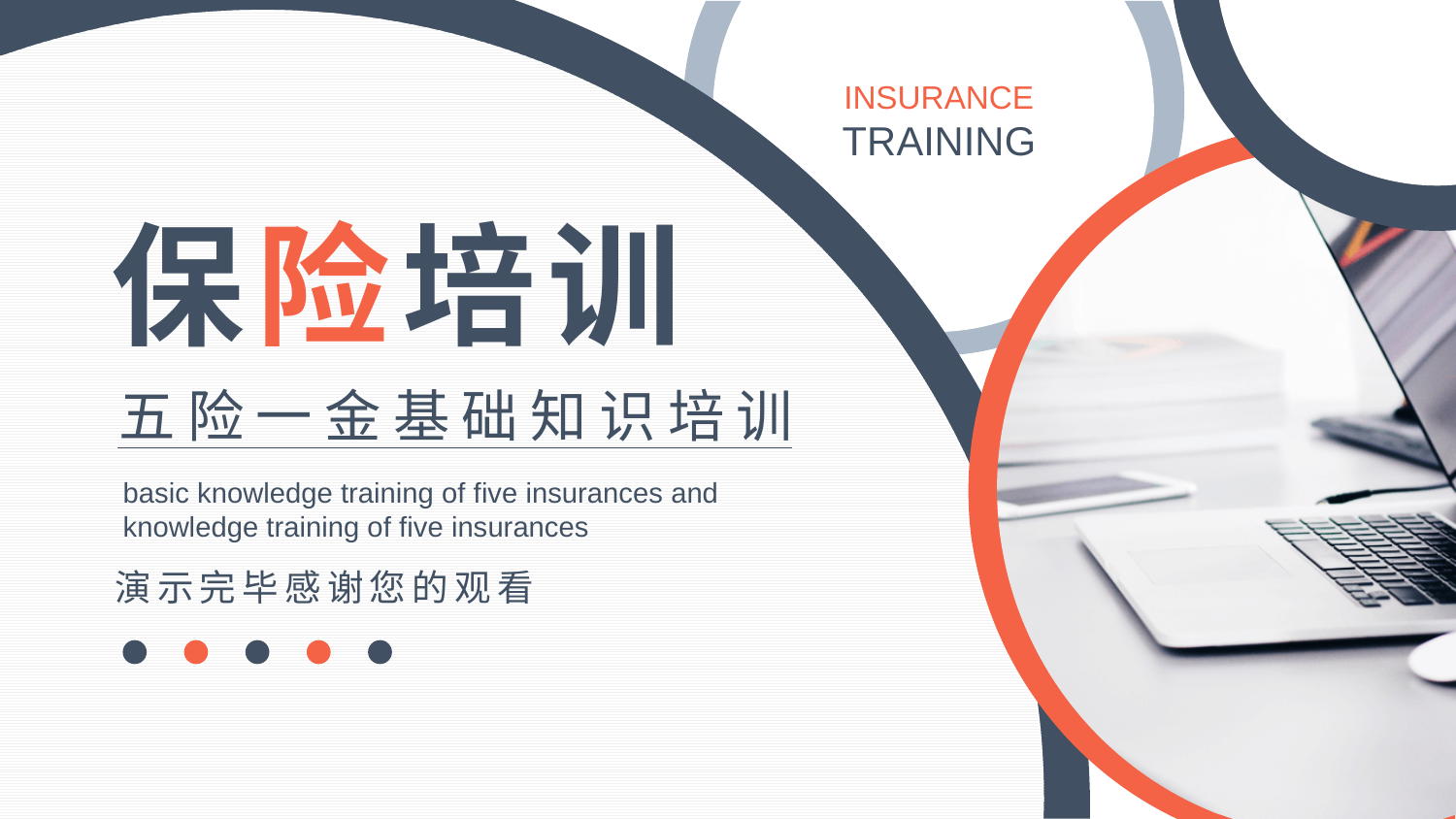

INSURANCE
TRAINING

保险培训
五险一金基础知识培训
basic knowledge training of five insurances and
knowledge training of five insurances
演示完毕感谢您的观看